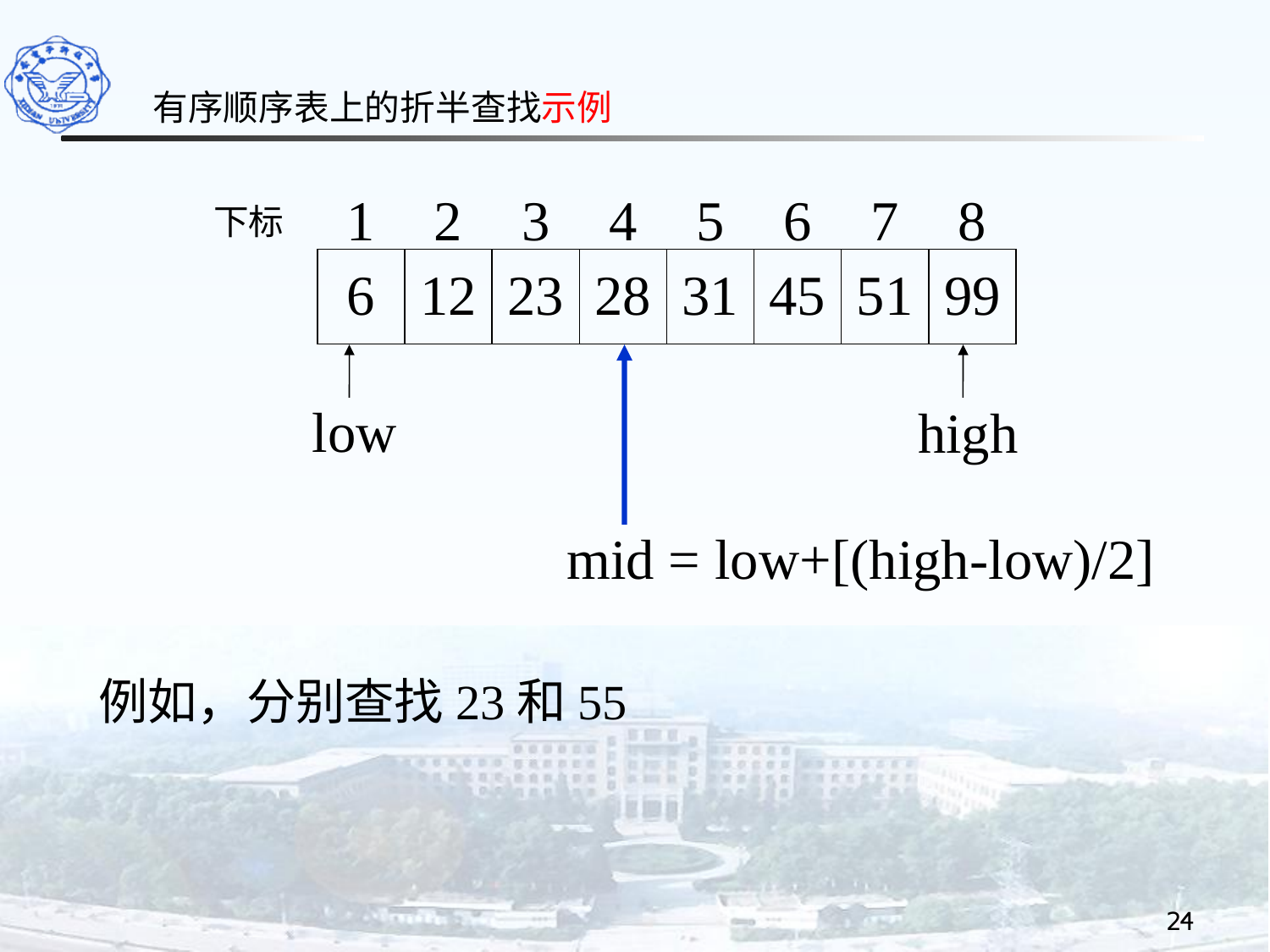

有序顺序表上的折半查找示例
1
2
3
4
5
6
7
8
下标
6
12
23
28
31
45
51
99

low
high
mid = low+[(high-low)/2]
例如，分别查找23和55
24